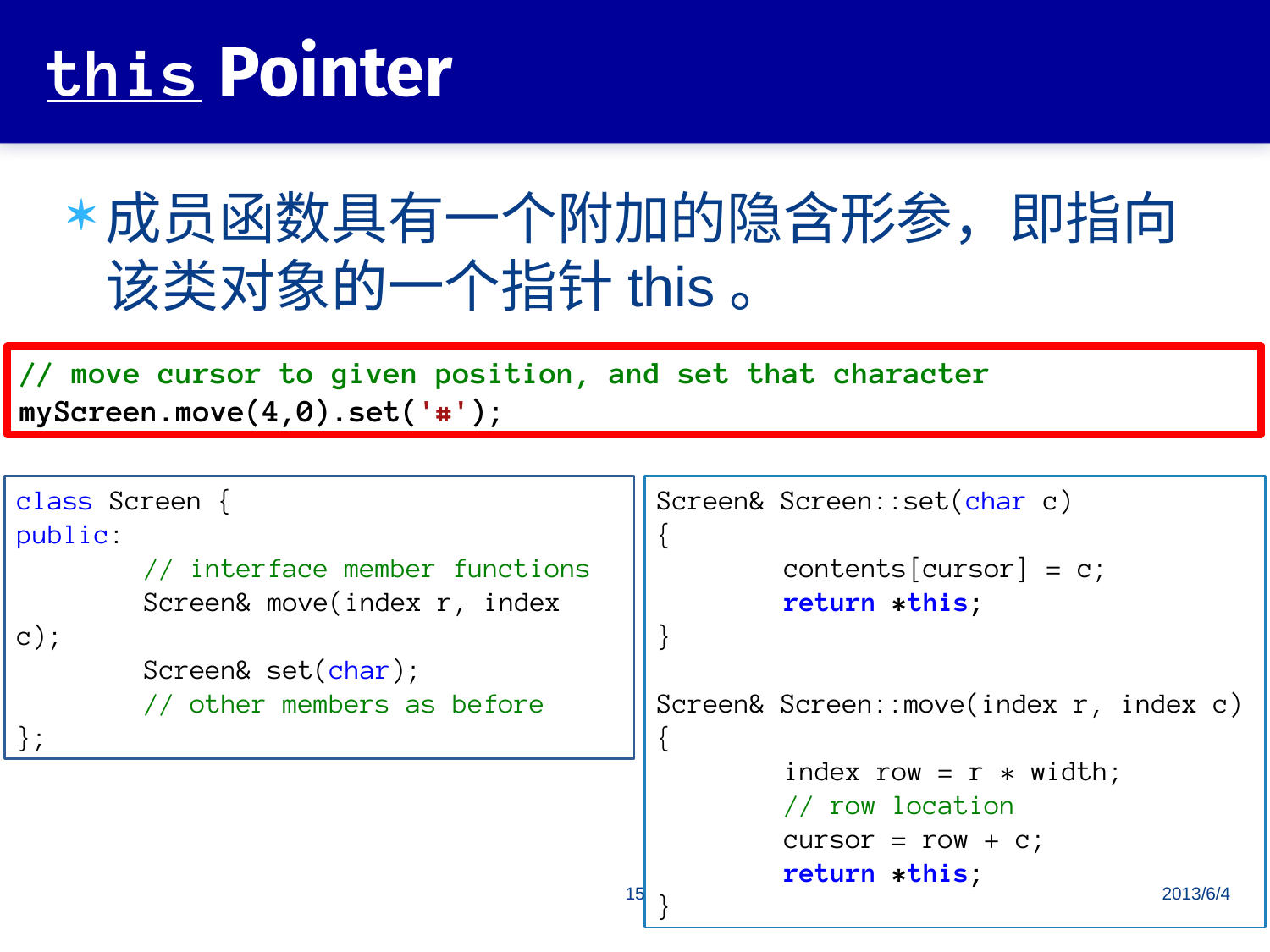

# this Pointer
成员函数具有一个附加的隐含形参，即指向该类对象的一个指针this。
// move cursor to given position, and set that character
myScreen.move(4,0).set('#');
class Screen {
public:
	// interface member functions
	Screen& move(index r, index c);
	Screen& set(char);
	// other members as before
};
Screen& Screen::set(char c)
{
	contents[cursor] = c;
	return *this;
}

Screen& Screen::move(index r, index c)
{
	index row = r * width;
	// row location
	cursor = row + c;
	return *this;
}
15
2013/6/4